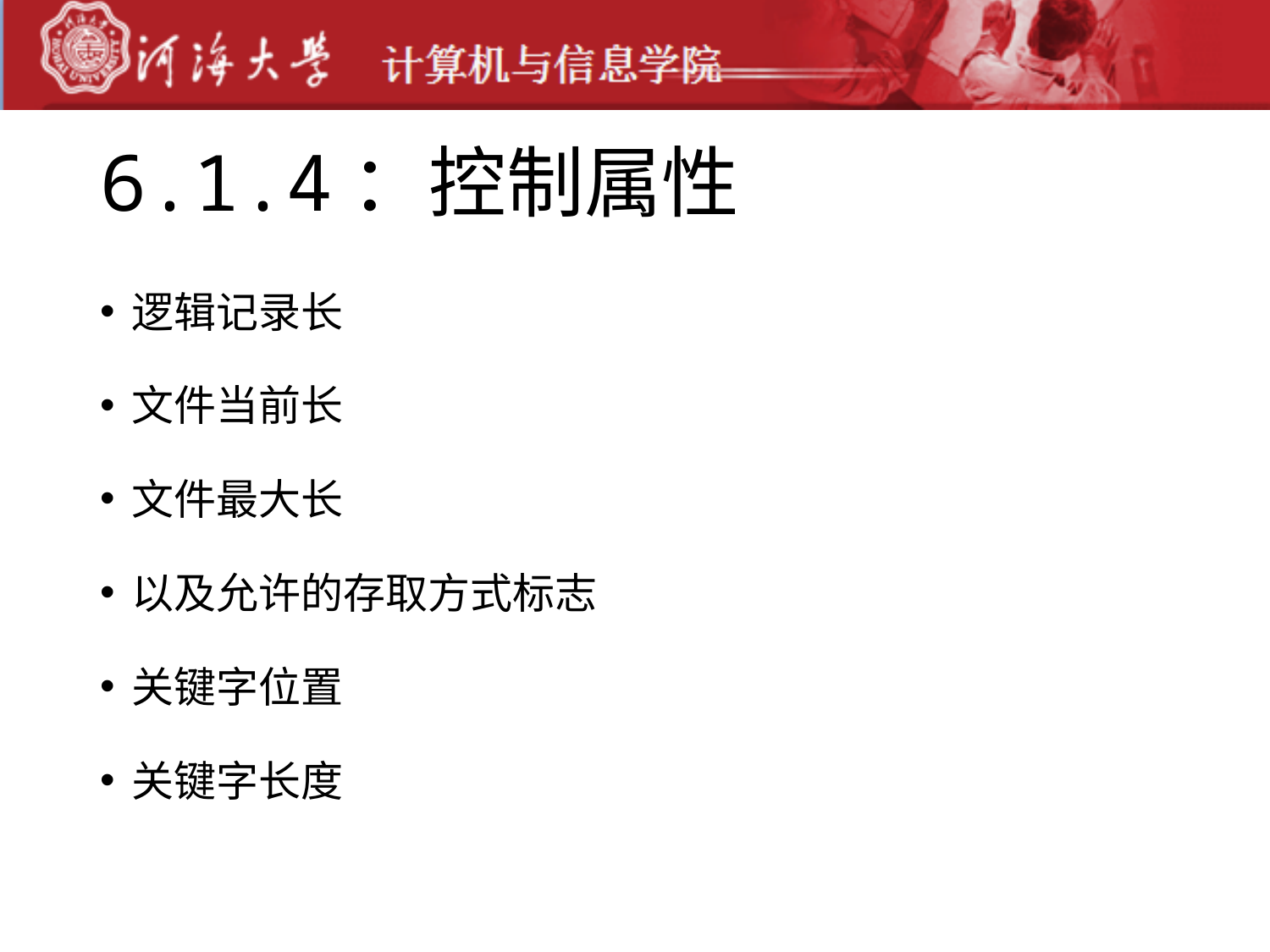

# 6.1.4：控制属性
逻辑记录长
文件当前长
文件最大长
以及允许的存取方式标志
关键字位置
关键字长度